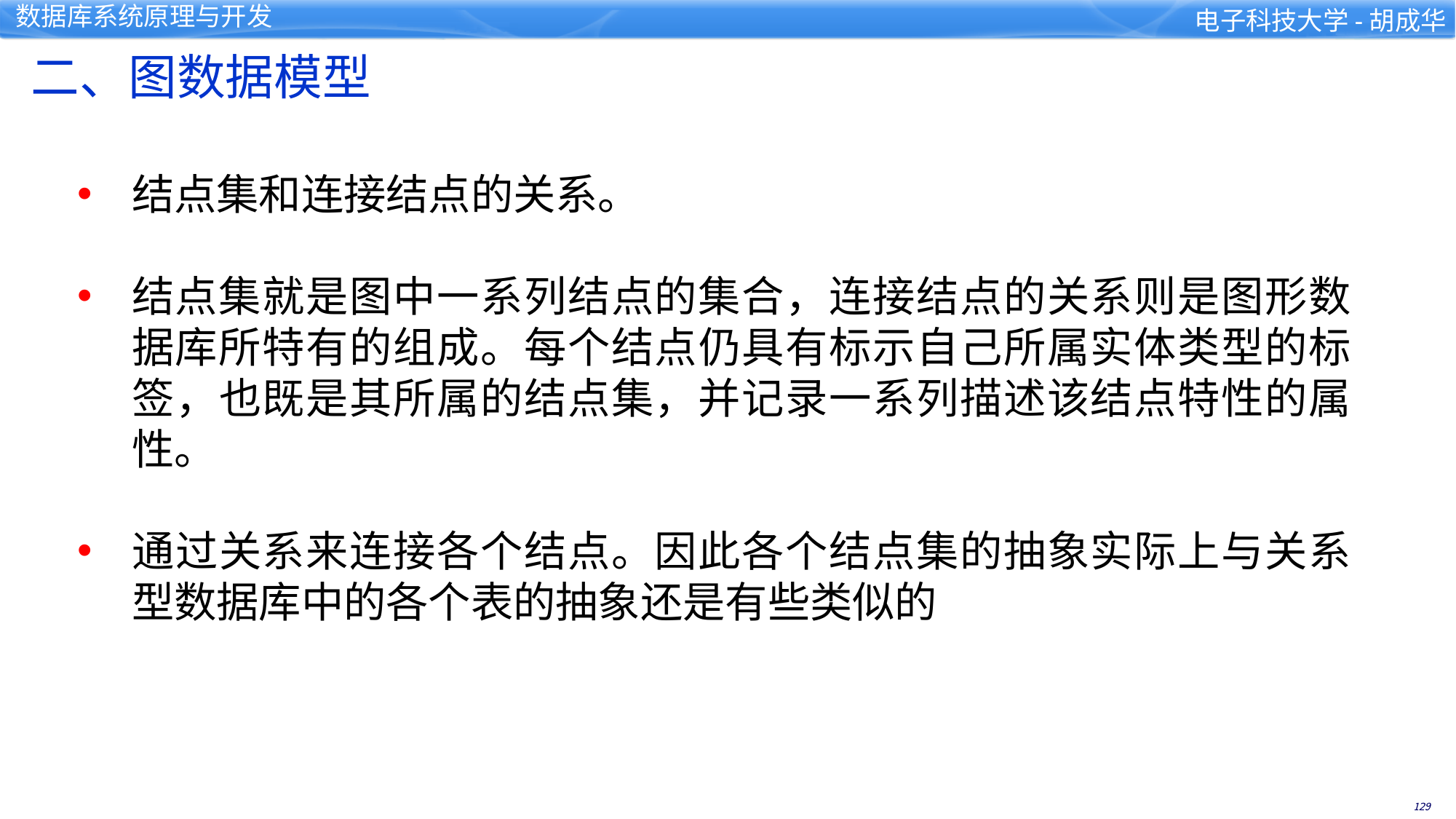

二、图数据模型
结点集和连接结点的关系。

结点集就是图中一系列结点的集合，连接结点的关系则是图形数据库所特有的组成。每个结点仍具有标示自己所属实体类型的标签，也既是其所属的结点集，并记录一系列描述该结点特性的属性。

通过关系来连接各个结点。因此各个结点集的抽象实际上与关系型数据库中的各个表的抽象还是有些类似的